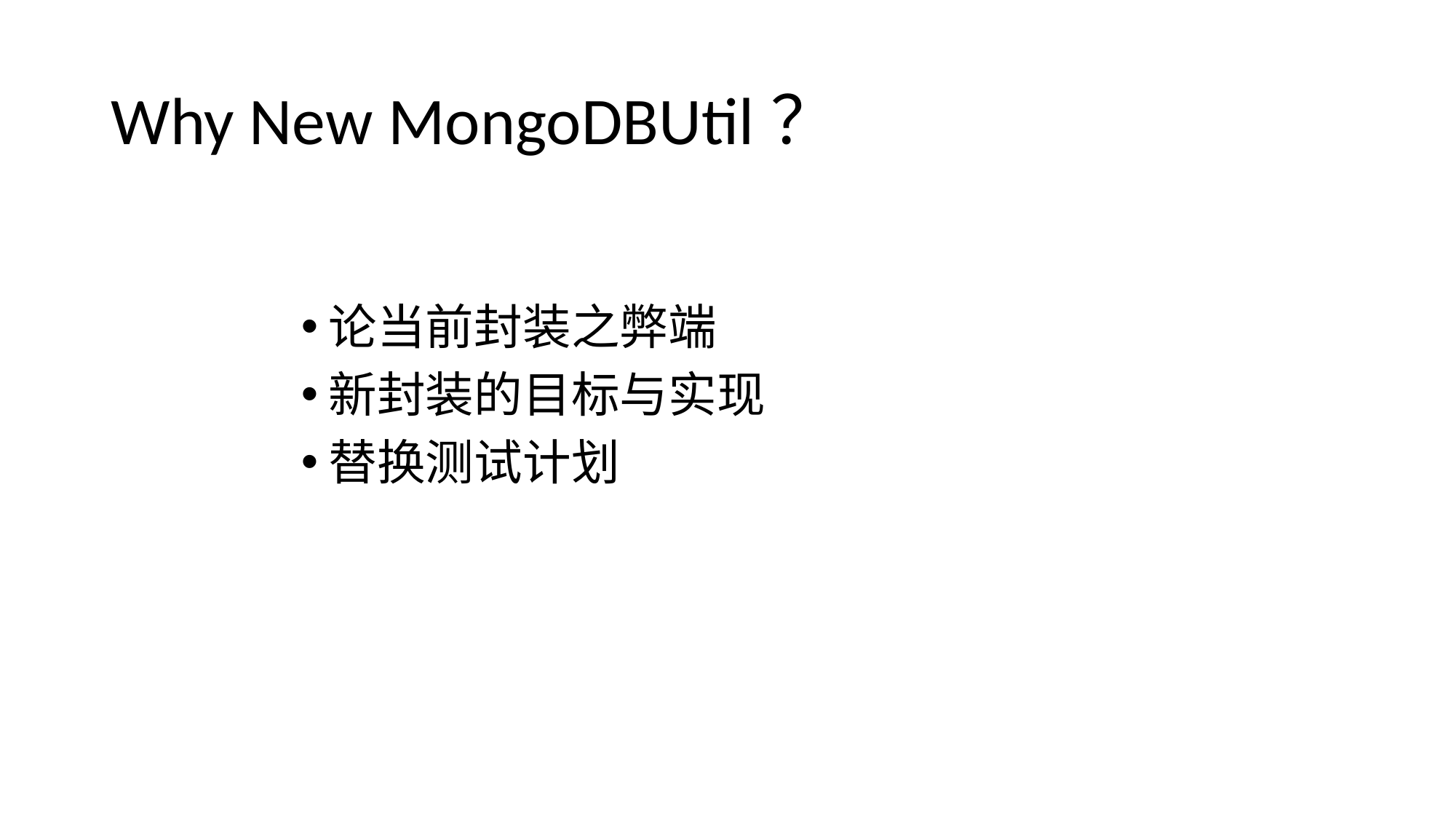

# Why New MongoDBUtil？
论当前封装之弊端
新封装的目标与实现
替换测试计划